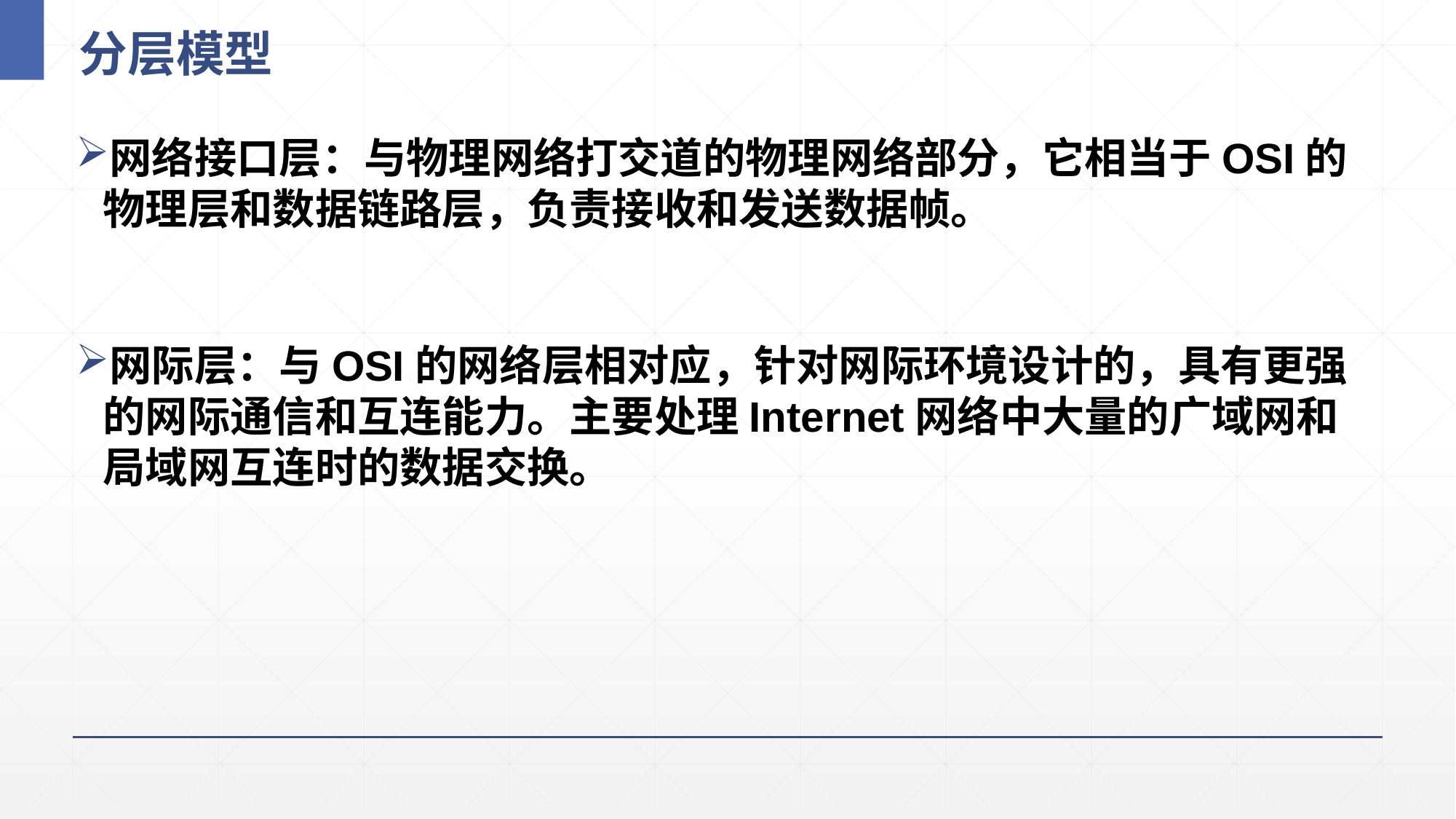

# 分层模型
网络接口层：与物理网络打交道的物理网络部分，它相当于OSI的物理层和数据链路层，负责接收和发送数据帧。

网际层：与OSI的网络层相对应，针对网际环境设计的，具有更强的网际通信和互连能力。主要处理Internet网络中大量的广域网和局域网互连时的数据交换。